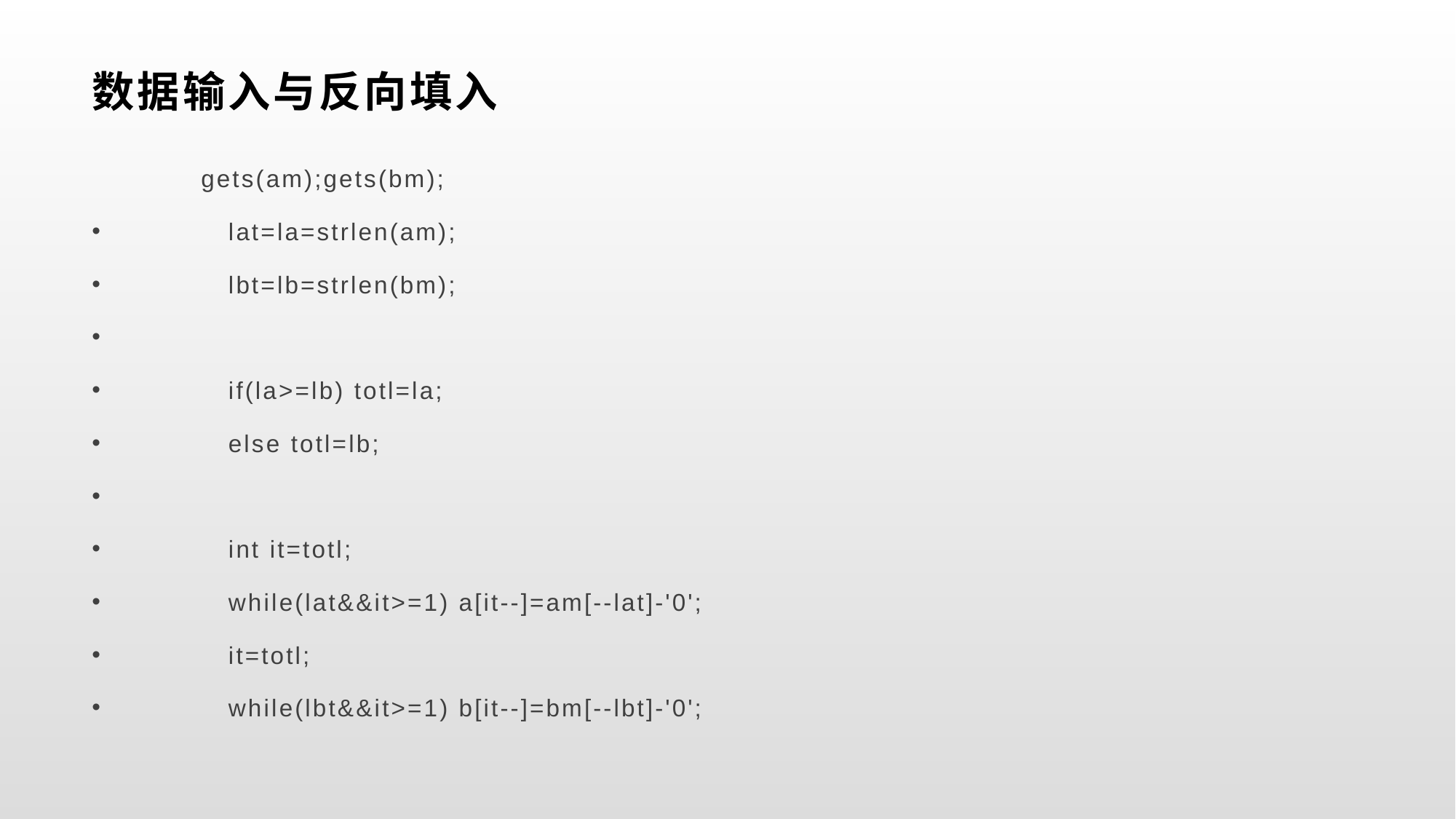

# 数据输入与反向填入
gets(am);gets(bm);
	lat=la=strlen(am);
	lbt=lb=strlen(bm);

	if(la>=lb) totl=la;
	else totl=lb;

	int it=totl;
	while(lat&&it>=1) a[it--]=am[--lat]-'0';
	it=totl;
	while(lbt&&it>=1) b[it--]=bm[--lbt]-'0';